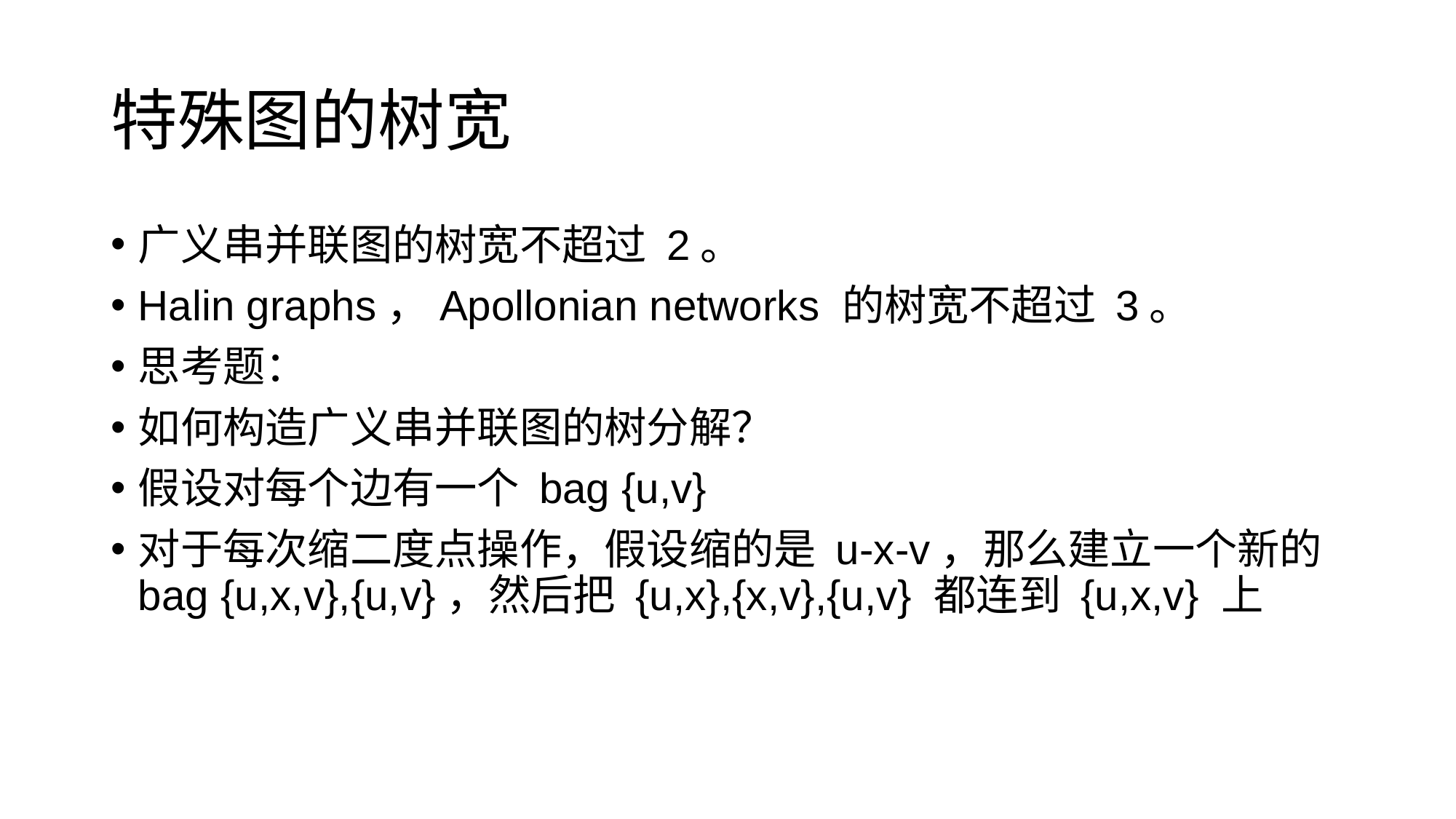

# 特殊图的树宽
广义串并联图的树宽不超过 2。
Halin graphs，Apollonian networks 的树宽不超过 3。
思考题：
如何构造广义串并联图的树分解？
假设对每个边有一个 bag {u,v}
对于每次缩二度点操作，假设缩的是 u-x-v，那么建立一个新的 bag {u,x,v},{u,v}，然后把 {u,x},{x,v},{u,v} 都连到 {u,x,v} 上